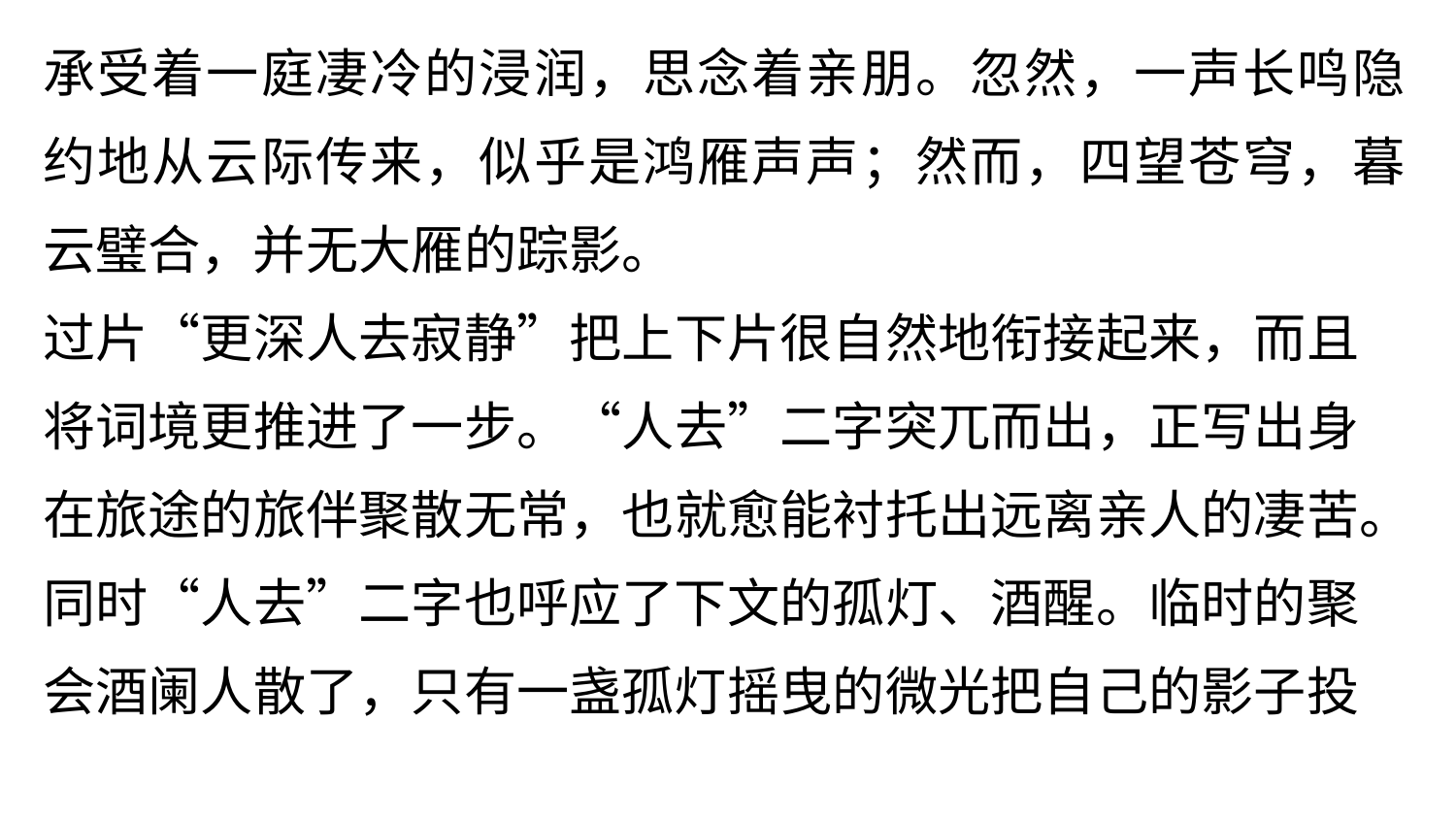

承受着一庭凄冷的浸润，思念着亲朋。忽然，一声长鸣隐约地从云际传来，似乎是鸿雁声声；然而，四望苍穹，暮云璧合，并无大雁的踪影。
过片“更深人去寂静”把上下片很自然地衔接起来，而且将词境更推进了一步。“人去”二字突兀而出，正写出身在旅途的旅伴聚散无常，也就愈能衬托出远离亲人的凄苦。同时“人去”二字也呼应了下文的孤灯、酒醒。临时的聚会酒阑人散了，只有一盏孤灯摇曳的微光把自己的影子投